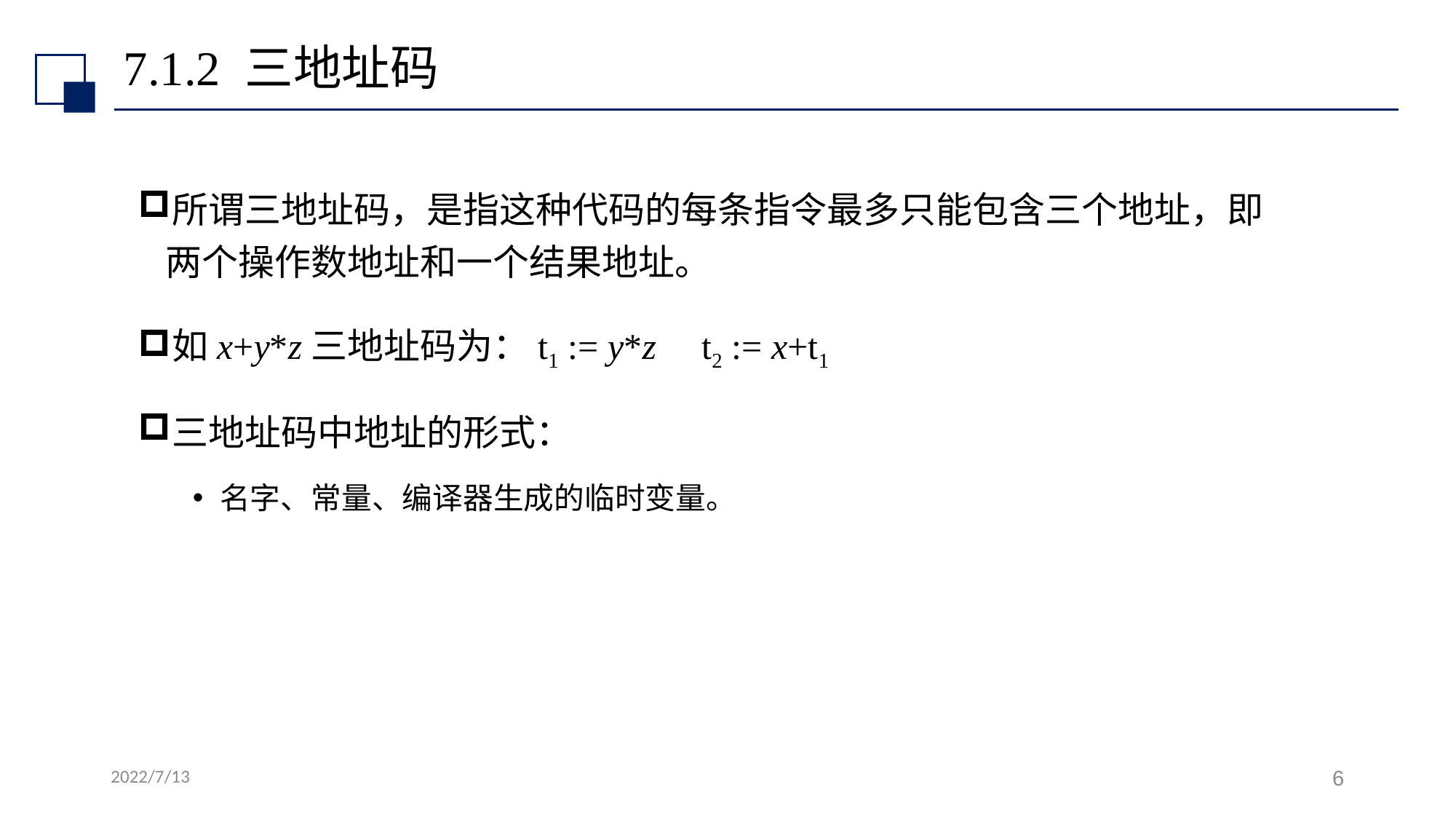

# 7.1.2 三地址码
所谓三地址码，是指这种代码的每条指令最多只能包含三个地址，即两个操作数地址和一个结果地址。
如x+y*z三地址码为：t1 := y*z     t2 := x+t1
三地址码中地址的形式：
名字、常量、编译器生成的临时变量。

2022/7/13
6